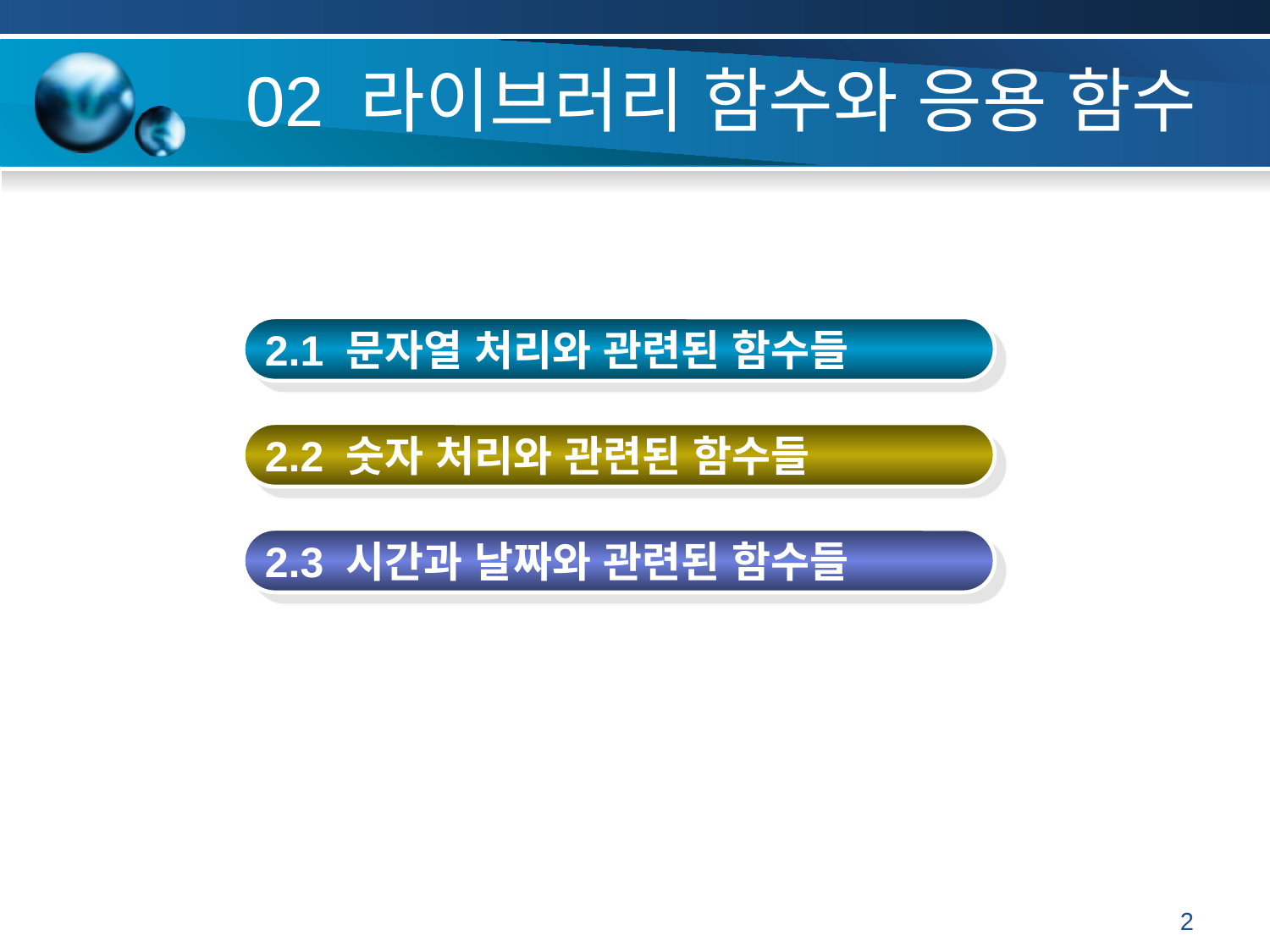

# 02 라이브러리 함수와 응용 함수
2.1 문자열 처리와 관련된 함수들
2.2 숫자 처리와 관련된 함수들
2.3 시간과 날짜와 관련된 함수들
2